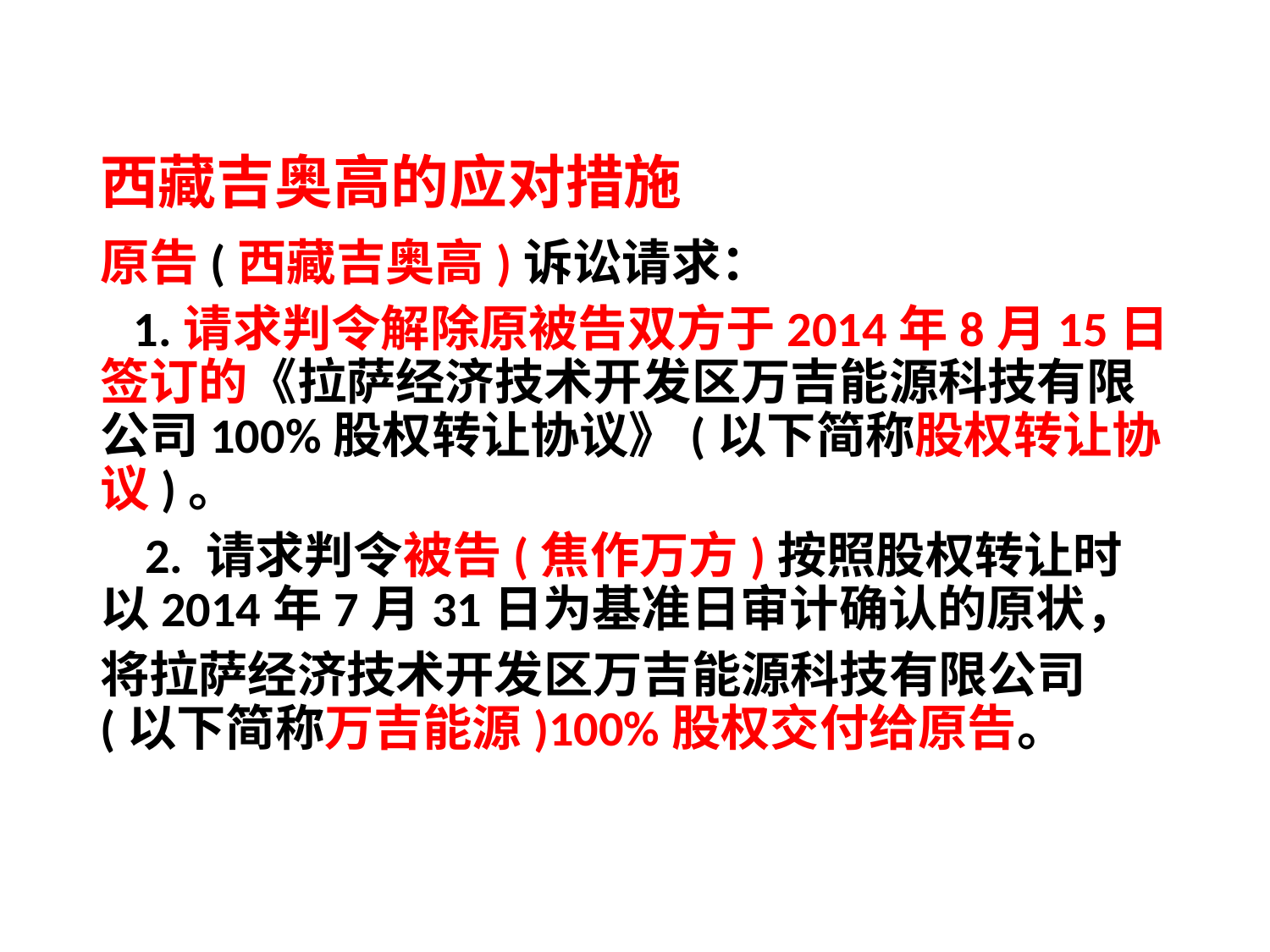

# 西藏吉奥高的应对措施
原告(西藏吉奥高)诉讼请求：
   1.请求判令解除原被告双方于2014年8月15日签订的《拉萨经济技术开发区万吉能源科技有限公司100%股权转让协议》(以下简称股权转让协议)。
    2. 请求判令被告(焦作万方)按照股权转让时以2014年7月31日为基准日审计确认的原状，
将拉萨经济技术开发区万吉能源科技有限公司(以下简称万吉能源)100%股权交付给原告。